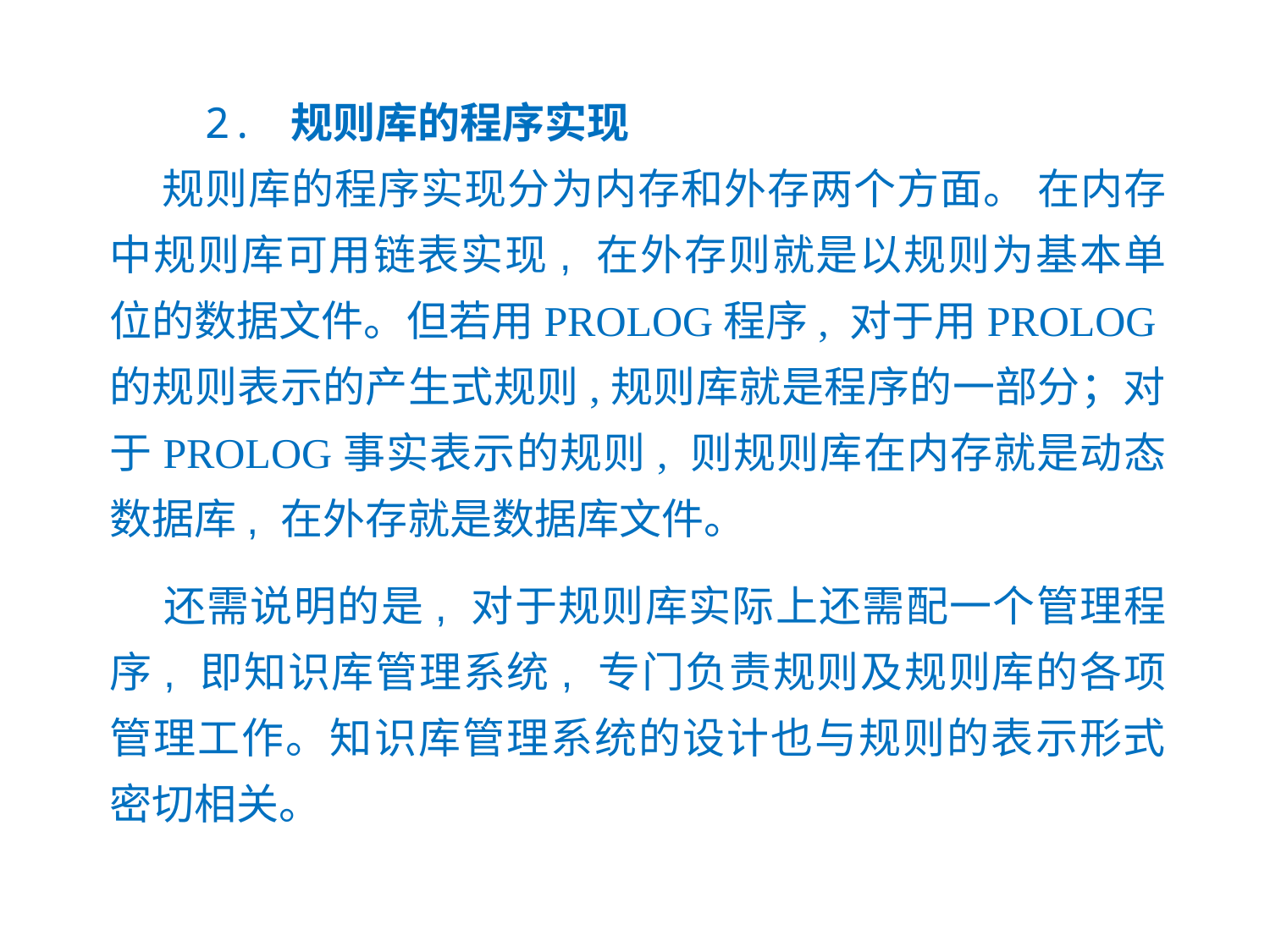

2. 规则库的程序实现
    规则库的程序实现分为内存和外存两个方面。 在内存中规则库可用链表实现, 在外存则就是以规则为基本单位的数据文件。但若用PROLOG程序, 对于用PROLOG的规则表示的产生式规则,规则库就是程序的一部分；对于PROLOG事实表示的规则, 则规则库在内存就是动态数据库, 在外存就是数据库文件。
    还需说明的是, 对于规则库实际上还需配一个管理程序, 即知识库管理系统, 专门负责规则及规则库的各项管理工作。知识库管理系统的设计也与规则的表示形式密切相关。